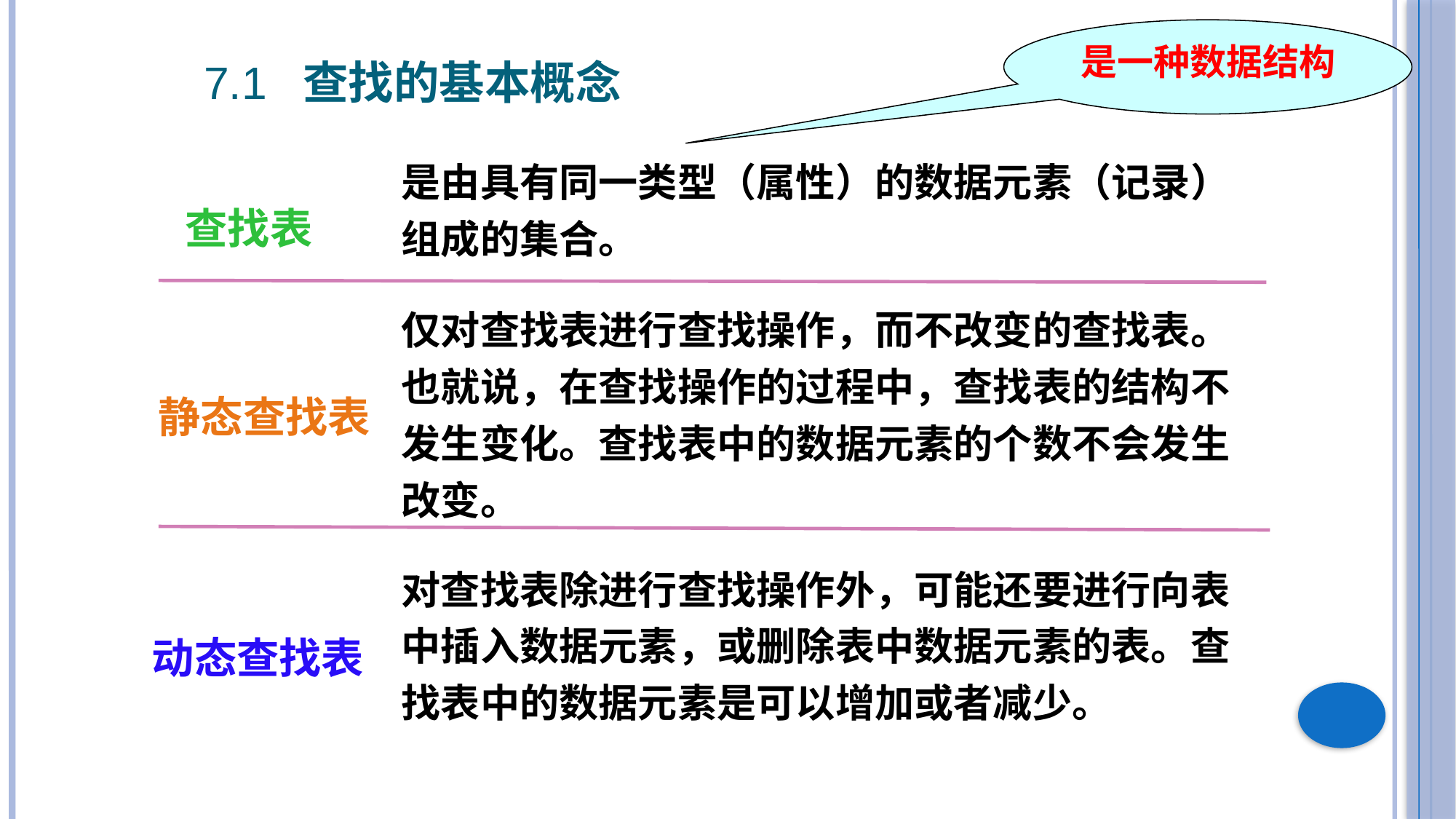

是一种数据结构
7.1  查找的基本概念
是由具有同一类型（属性）的数据元素（记录）组成的集合。
查找表

仅对查找表进行查找操作，而不改变的查找表。也就说，在查找操作的过程中，查找表的结构不发生变化。查找表中的数据元素的个数不会发生改变。
静态查找表

对查找表除进行查找操作外，可能还要进行向表中插入数据元素，或删除表中数据元素的表。查找表中的数据元素是可以增加或者减少。
动态查找表